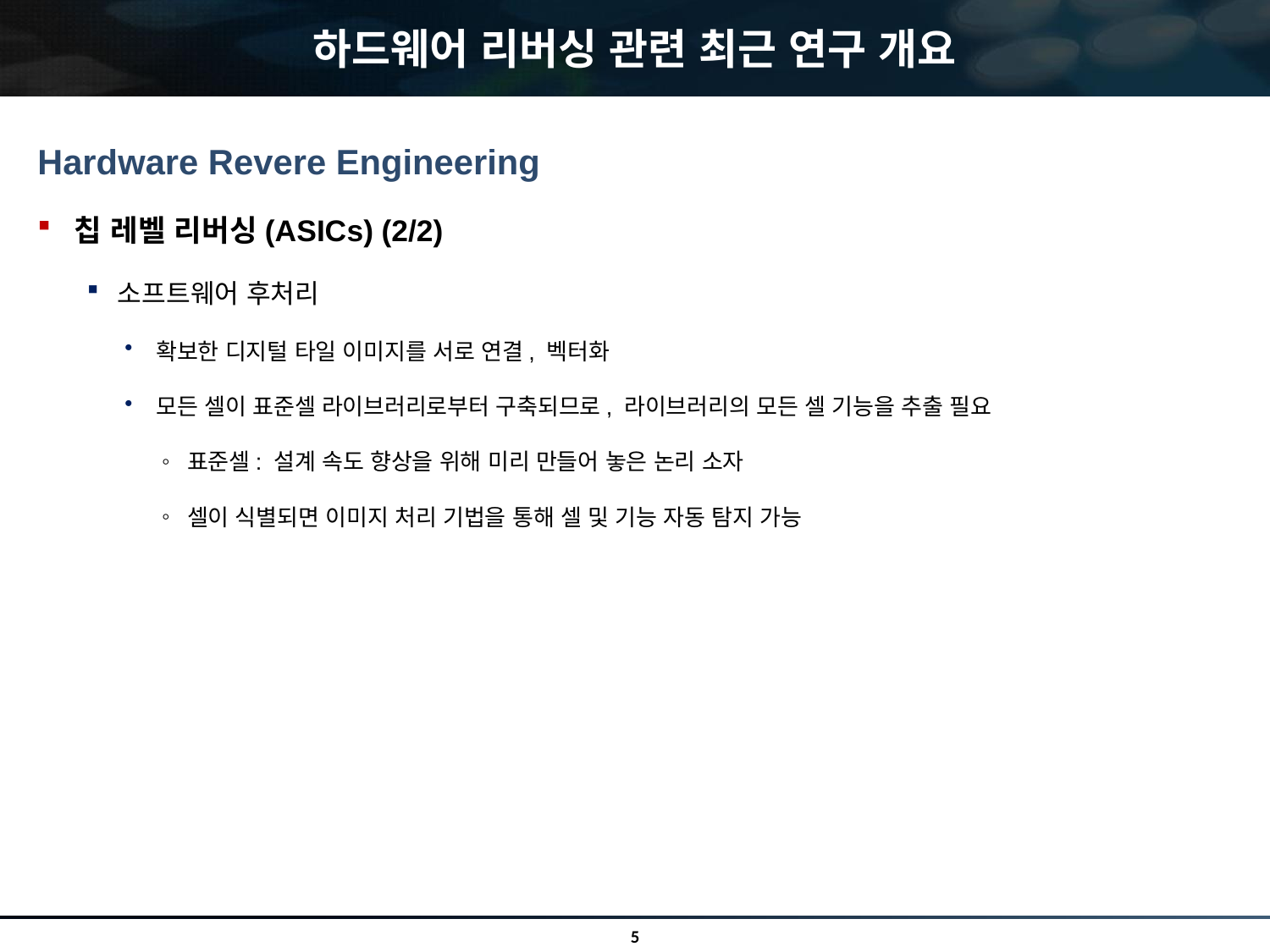

# 하드웨어 리버싱 관련 최근 연구 개요
Hardware Revere Engineering
칩 레벨 리버싱(ASICs) (2/2)
소프트웨어 후처리
확보한 디지털 타일 이미지를 서로 연결, 벡터화
모든 셀이 표준셀 라이브러리로부터 구축되므로, 라이브러리의 모든 셀 기능을 추출 필요
표준셀: 설계 속도 향상을 위해 미리 만들어 놓은 논리 소자
셀이 식별되면 이미지 처리 기법을 통해 셀 및 기능 자동 탐지 가능